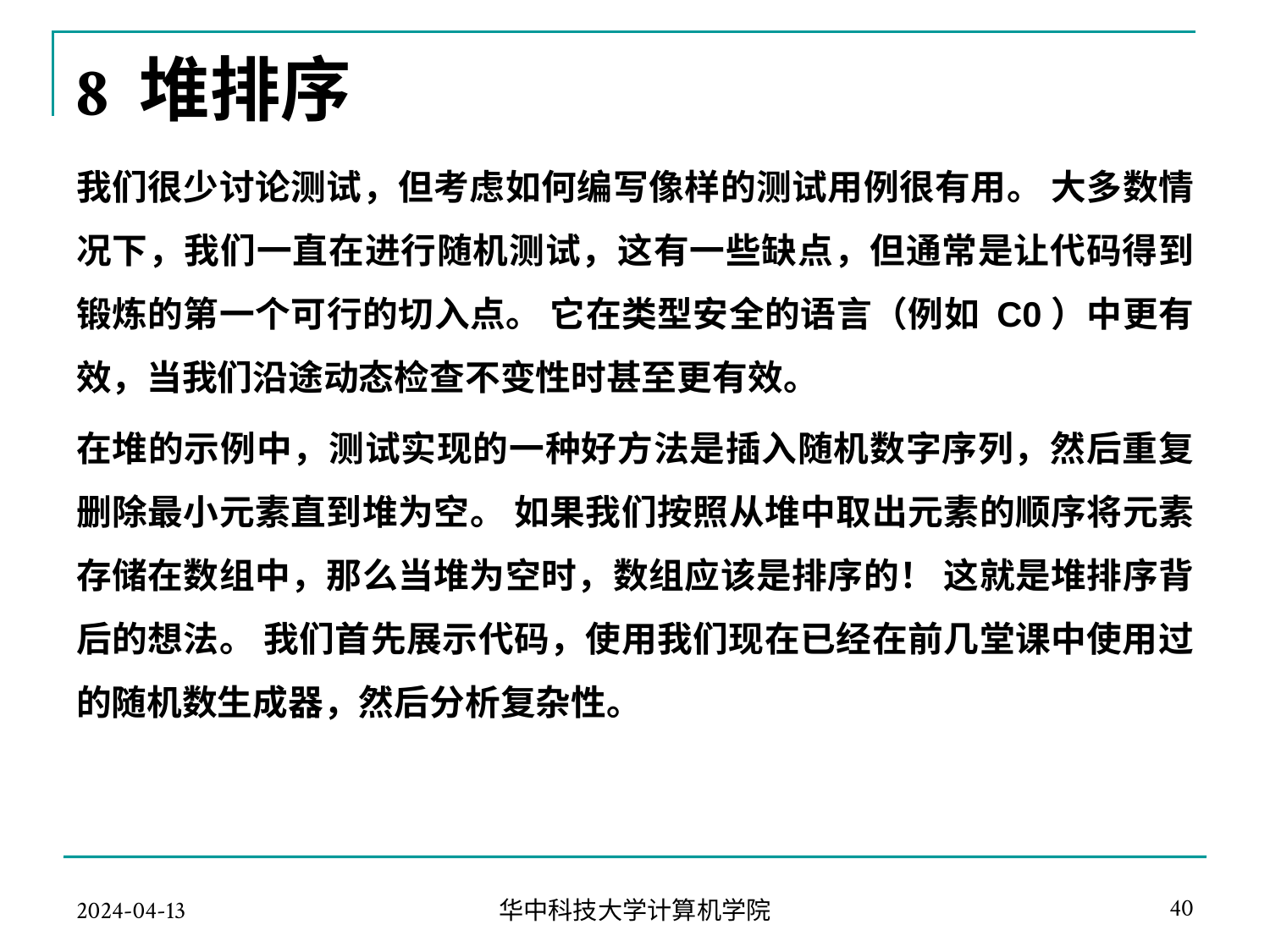

# 8 堆排序
我们很少讨论测试，但考虑如何编写像样的测试用例很有用。 大多数情况下，我们一直在进行随机测试，这有一些缺点，但通常是让代码得到锻炼的第一个可行的切入点。 它在类型安全的语言（例如 C0）中更有效，当我们沿途动态检查不变性时甚至更有效。
在堆的示例中，测试实现的一种好方法是插入随机数字序列，然后重复删除最小元素直到堆为空。 如果我们按照从堆中取出元素的顺序将元素存储在数组中，那么当堆为空时，数组应该是排序的！ 这就是堆排序背后的想法。 我们首先展示代码，使用我们现在已经在前几堂课中使用过的随机数生成器，然后分析复杂性。
2024-04-13
40
华中科技大学计算机学院